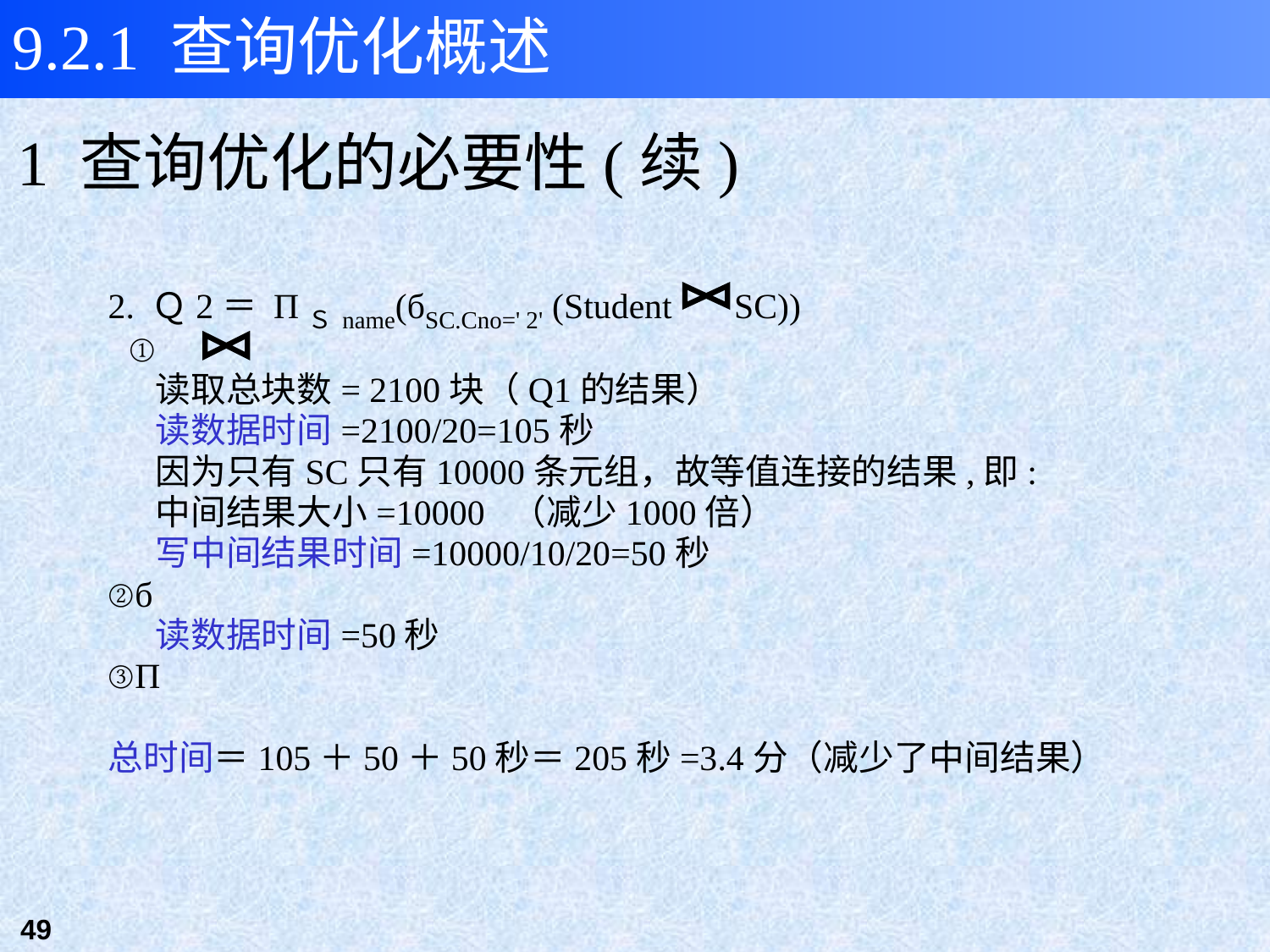

9.2.1 查询优化概述
1 查询优化的必要性(续)

2. Ｑ2＝ ПＳname(бSC.Cno=' 2' (Student       SC))
 ①
	读取总块数= 2100块（Q1的结果）
	读数据时间=2100/20=105秒
     因为只有SC只有10000条元组，故等值连接的结果,即:
	中间结果大小=10000  （减少1000倍）
	写中间结果时间=10000/10/20=50秒
②б
	读数据时间=50秒
③П

总时间＝105＋50＋50秒＝205秒=3.4分（减少了中间结果）